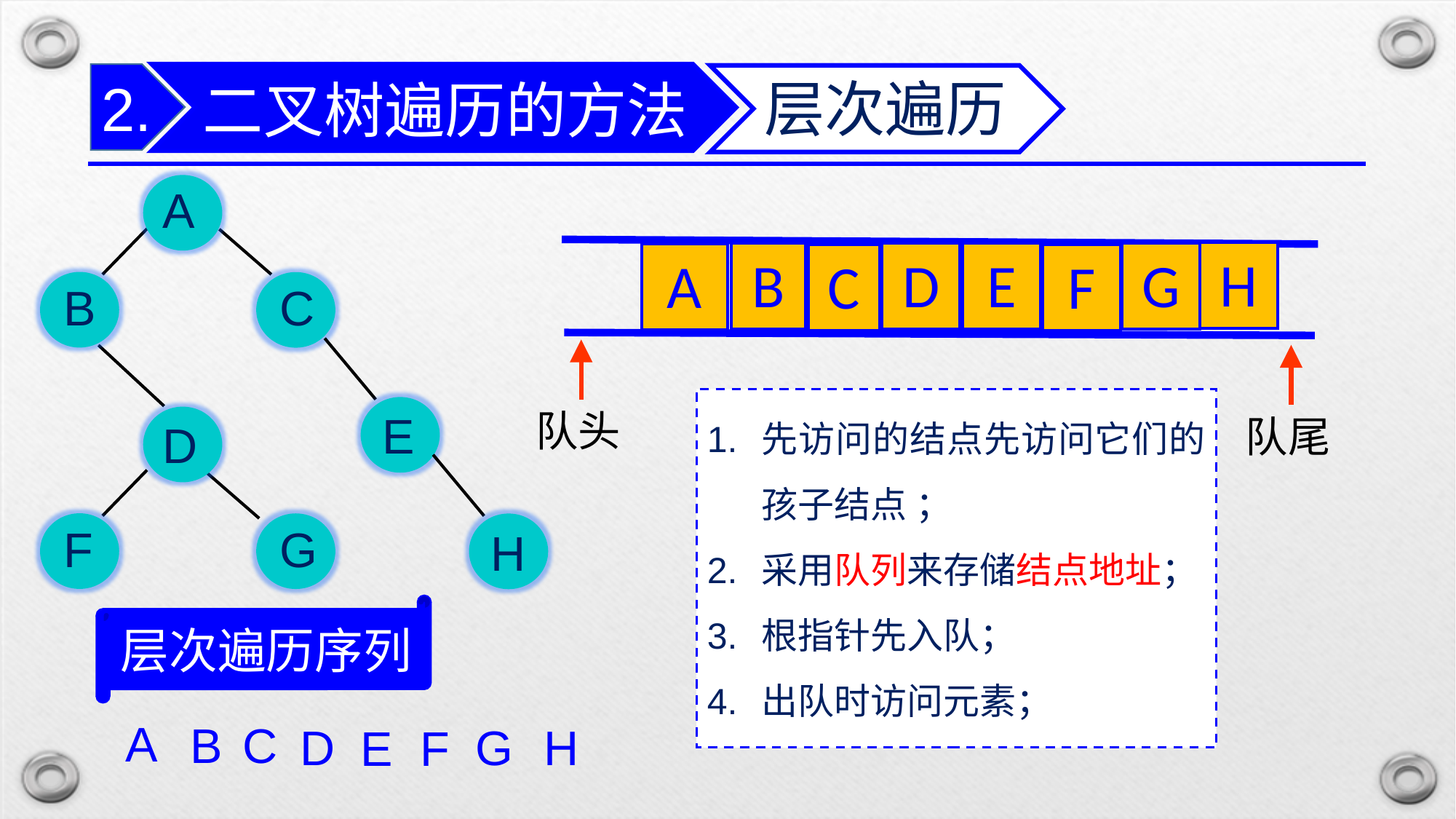

二叉树遍历的方法

2.
层次遍历
A

B

C

D

E

F

G

H
H
D
B
E
G
A
F
C
队头
队尾
先访问的结点先访问它们的孩子结点 ；
采用队列来存储结点地址；
根指针先入队；
出队时访问元素；
层次遍历序列
A
B
C
G
D
H
E
F